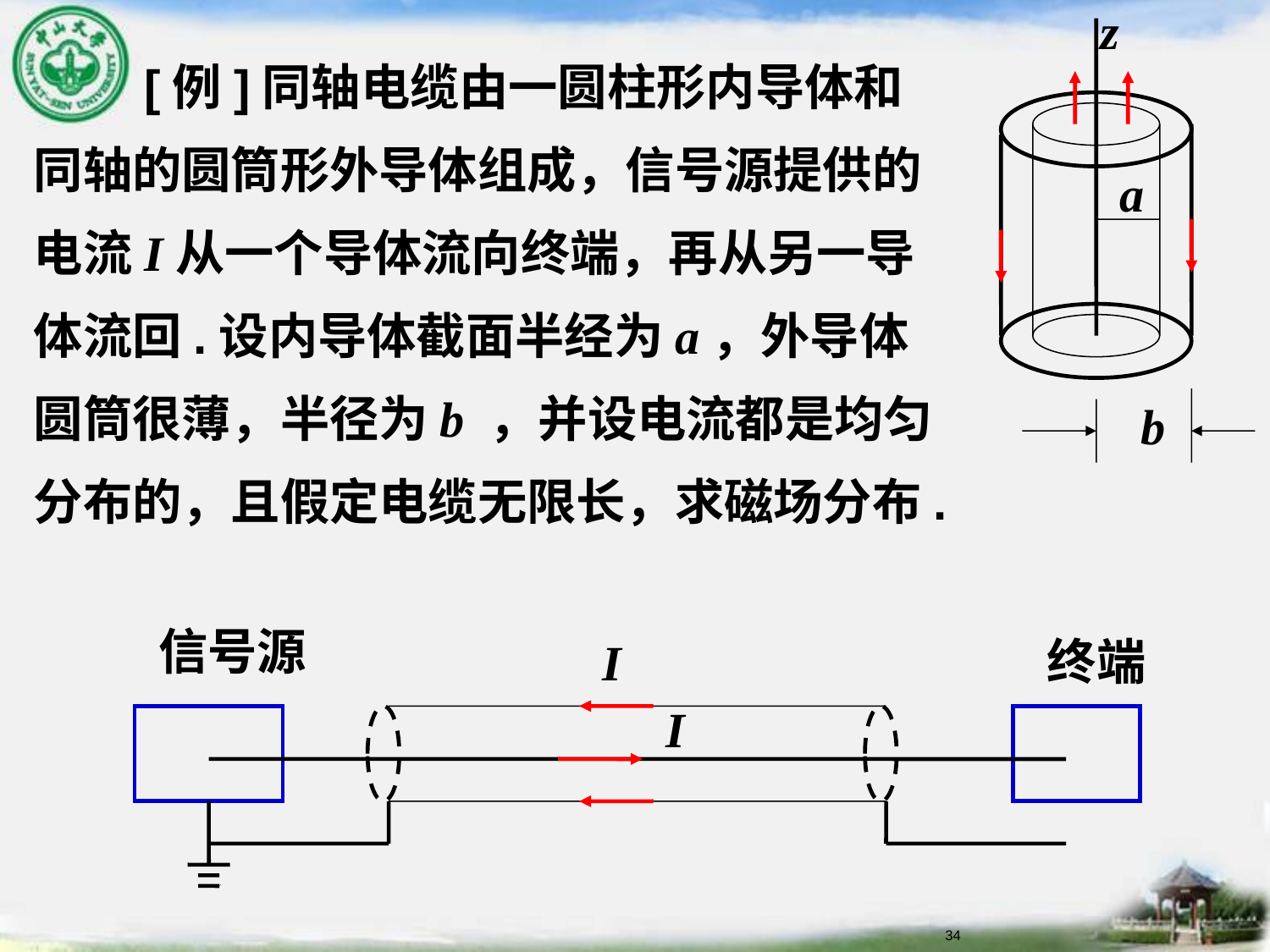

z

　　[例]同轴电缆由一圆柱形内导体和同轴的圆筒形外导体组成，信号源提供的电流I从一个导体流向终端，再从另一导体流回.设内导体截面半经为a，外导体圆筒很薄，半径为b ，并设电流都是均匀分布的，且假定电缆无限长，求磁场分布.

a

b

信号源
终端
I
I

34